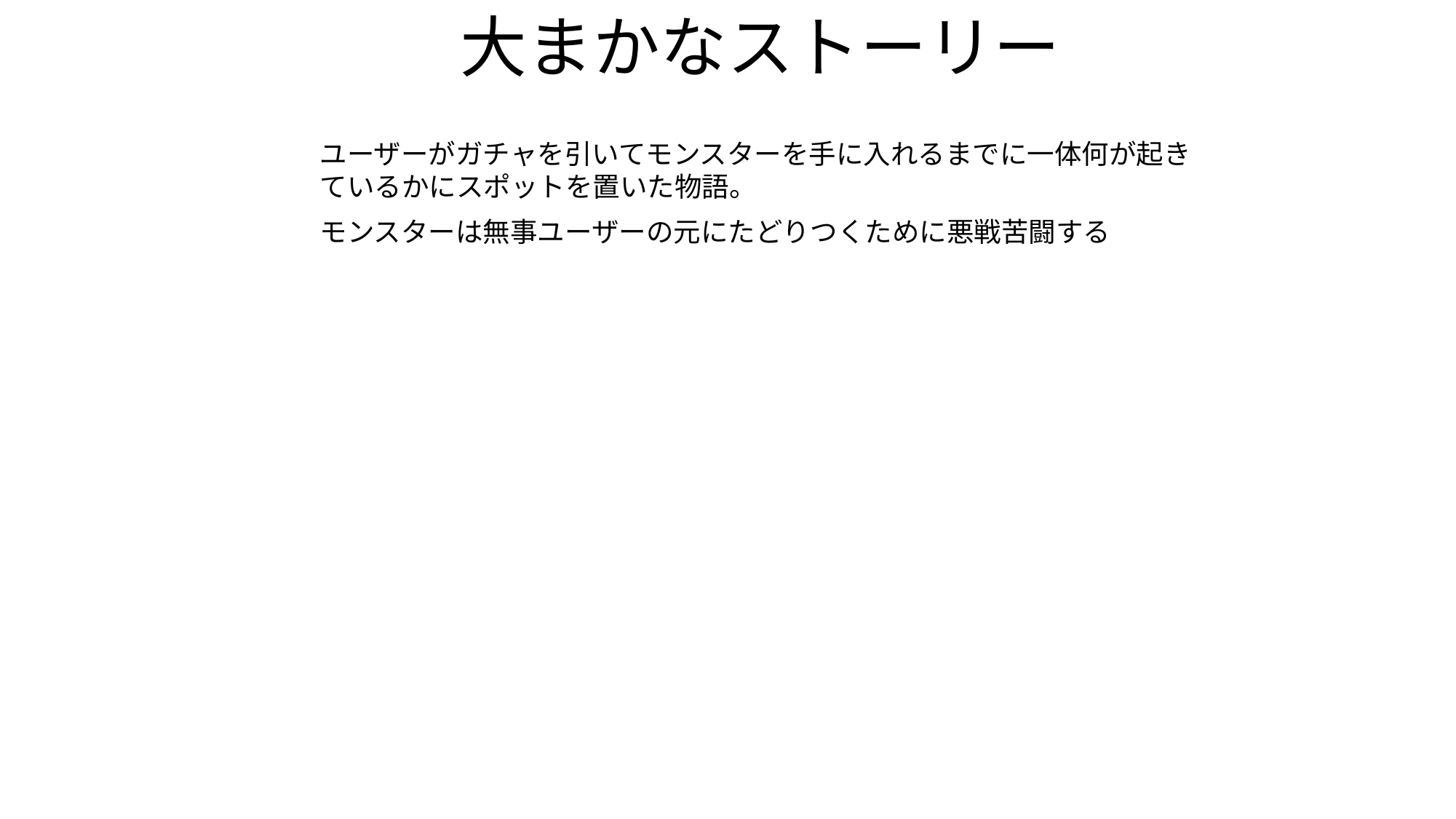

大まかなストーリー
ユーザーがガチャを引いてモンスターを手に入れるまでに一体何が起きているかにスポットを置いた物語。
モンスターは無事ユーザーの元にたどりつくために悪戦苦闘する